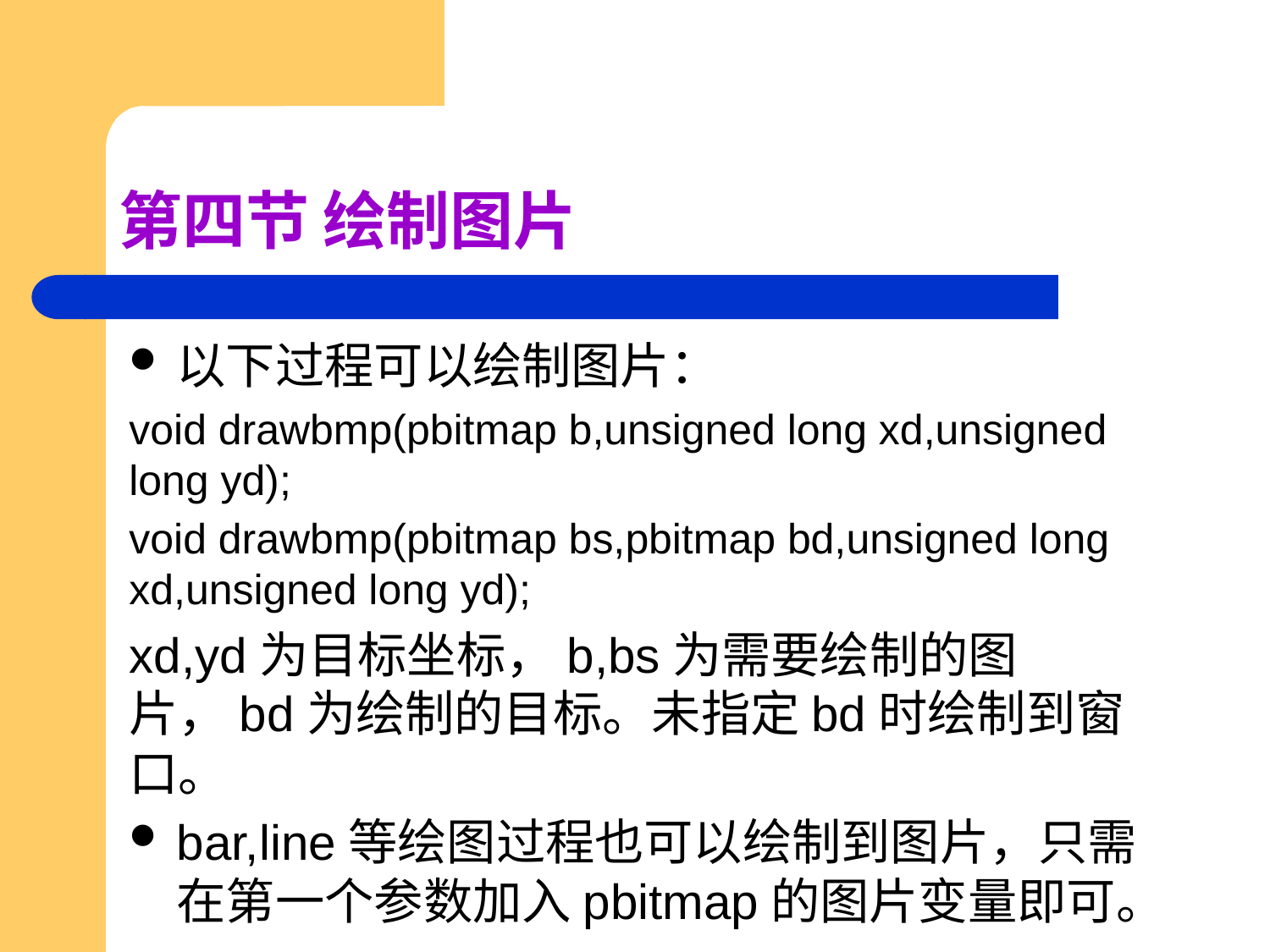

# 第四节 绘制图片
以下过程可以绘制图片：
void drawbmp(pbitmap b,unsigned long xd,unsigned long yd);
void drawbmp(pbitmap bs,pbitmap bd,unsigned long xd,unsigned long yd);
xd,yd为目标坐标，b,bs为需要绘制的图片，bd为绘制的目标。未指定bd时绘制到窗口。
bar,line等绘图过程也可以绘制到图片，只需在第一个参数加入pbitmap的图片变量即可。